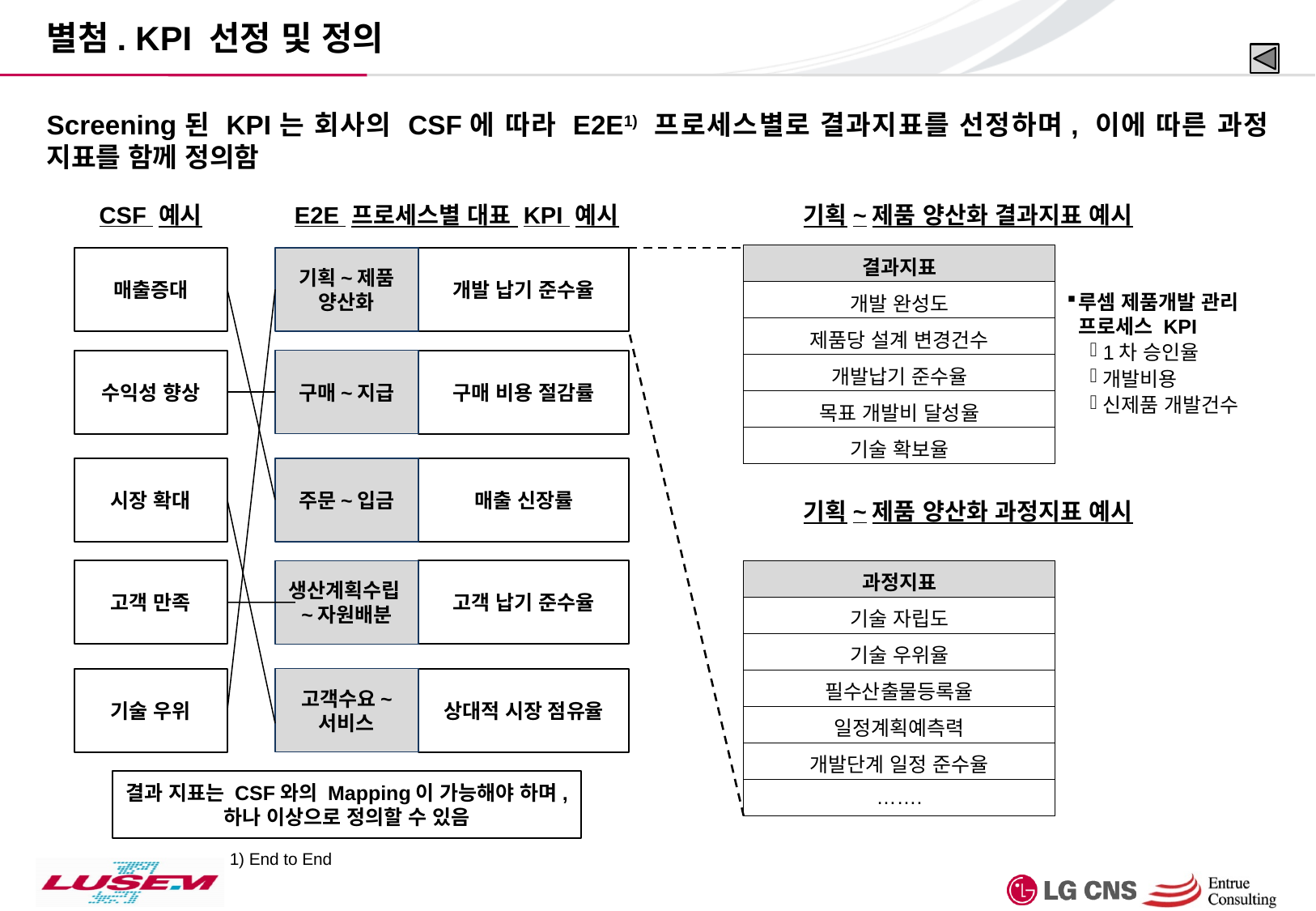

별첨. KPI 선정 및 정의

Screening된 KPI는 회사의 CSF에 따라 E2E1) 프로세스별로 결과지표를 선정하며, 이에 따른 과정 지표를 함께 정의함
CSF 예시
E2E 프로세스별 대표 KPI 예시
기획~제품 양산화 결과지표 예시
| 결과지표 |
| --- |
| 개발 완성도 |
| 제품당 설계 변경건수 |
| 개발납기 준수율 |
| 목표 개발비 달성율 |
| 기술 확보율 |
매출증대
기획~제품 양산화
개발 납기 준수율
루셈 제품개발 관리 프로세스 KPI
1차 승인율
개발비용
신제품 개발건수
수익성 향상
구매~지급
구매 비용 절감률
시장 확대
주문~입금
매출 신장률
기획~제품 양산화 과정지표 예시
고객 만족
생산계획수립~자원배분
고객 납기 준수율
| 과정지표 |
| --- |
| 기술 자립도 |
| 기술 우위율 |
| 필수산출물등록율 |
| 일정계획예측력 |
| 개발단계 일정 준수율 |
| ……. |
기술 우위
고객수요~ 서비스
상대적 시장 점유율
결과 지표는 CSF와의 Mapping이 가능해야 하며, 하나 이상으로 정의할 수 있음
1) End to End